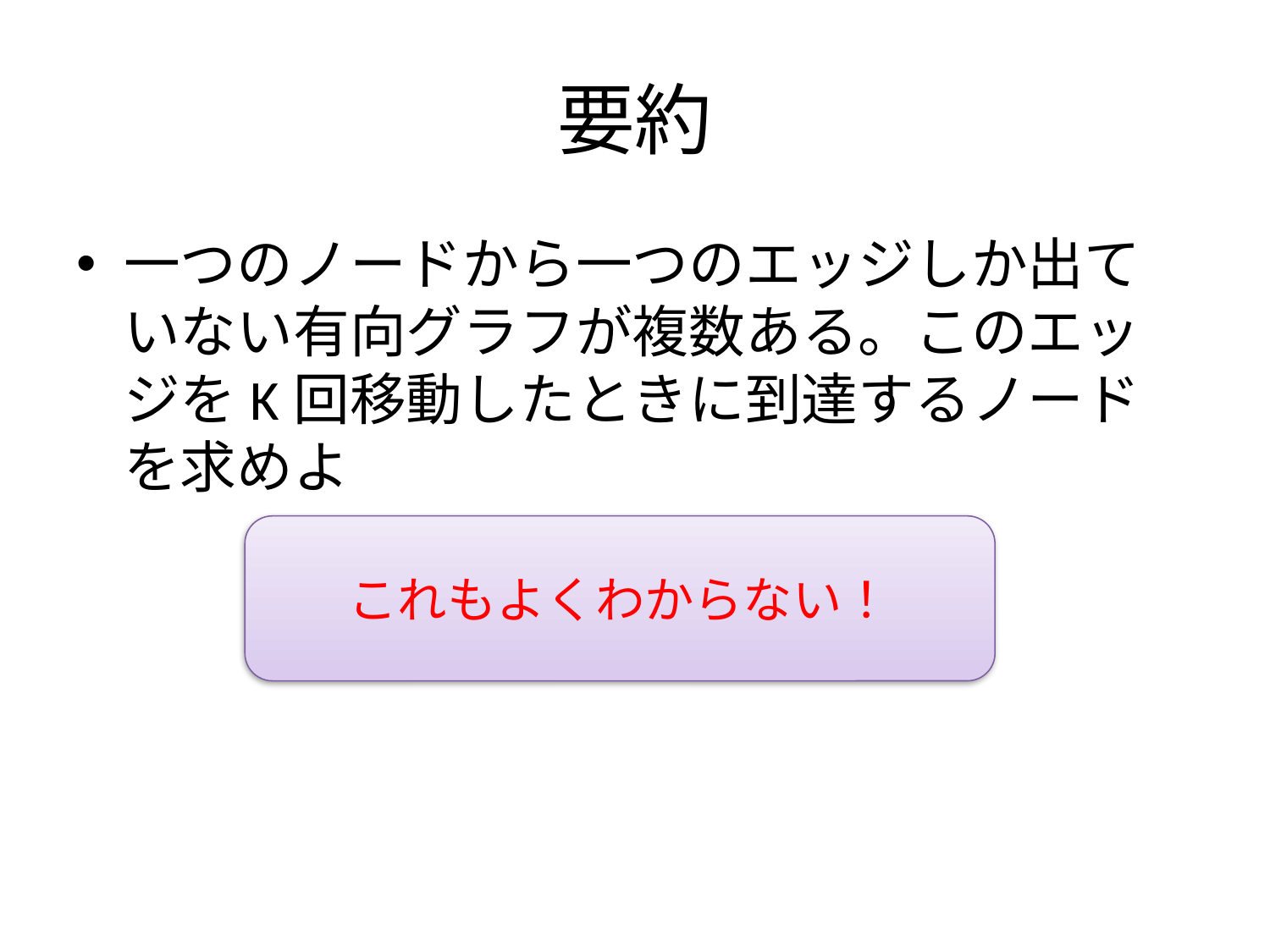

# 要約
一つのノードから一つのエッジしか出ていない有向グラフが複数ある。このエッジをK回移動したときに到達するノードを求めよ
これもよくわからない！